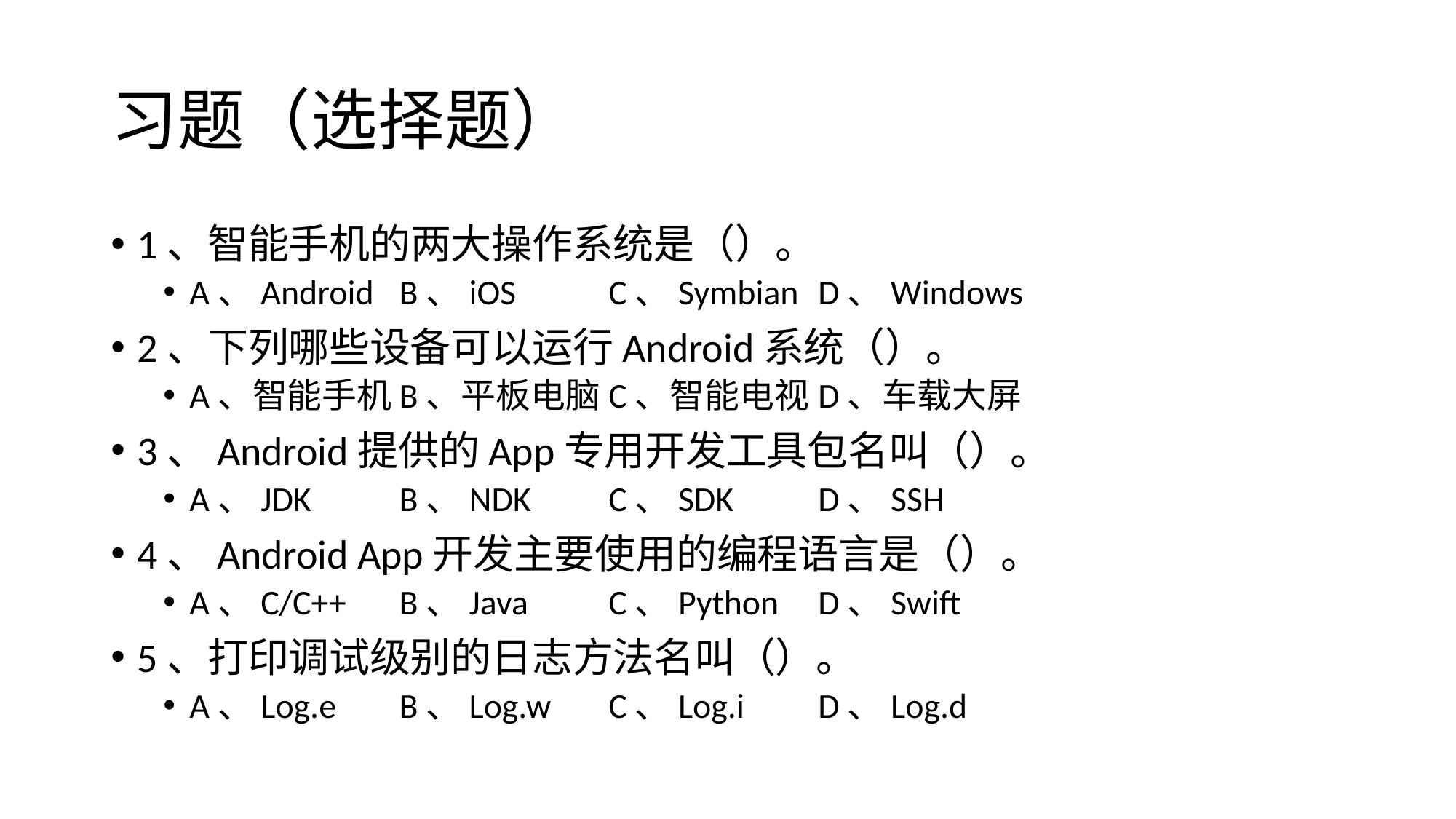

# 习题（选择题）
1、智能手机的两大操作系统是（）。
A、Android	B、iOS			C、Symbian		D、Windows
2、下列哪些设备可以运行Android系统（）。
A、智能手机	B、平板电脑		C、智能电视		D、车载大屏
3、Android提供的App专用开发工具包名叫（）。
A、JDK		B、NDK		C、SDK		D、SSH
4、Android App开发主要使用的编程语言是（）。
A、C/C++	B、Java		C、Python		D、Swift
5、打印调试级别的日志方法名叫（）。
A、Log.e		B、Log.w		C、Log.i		D、Log.d